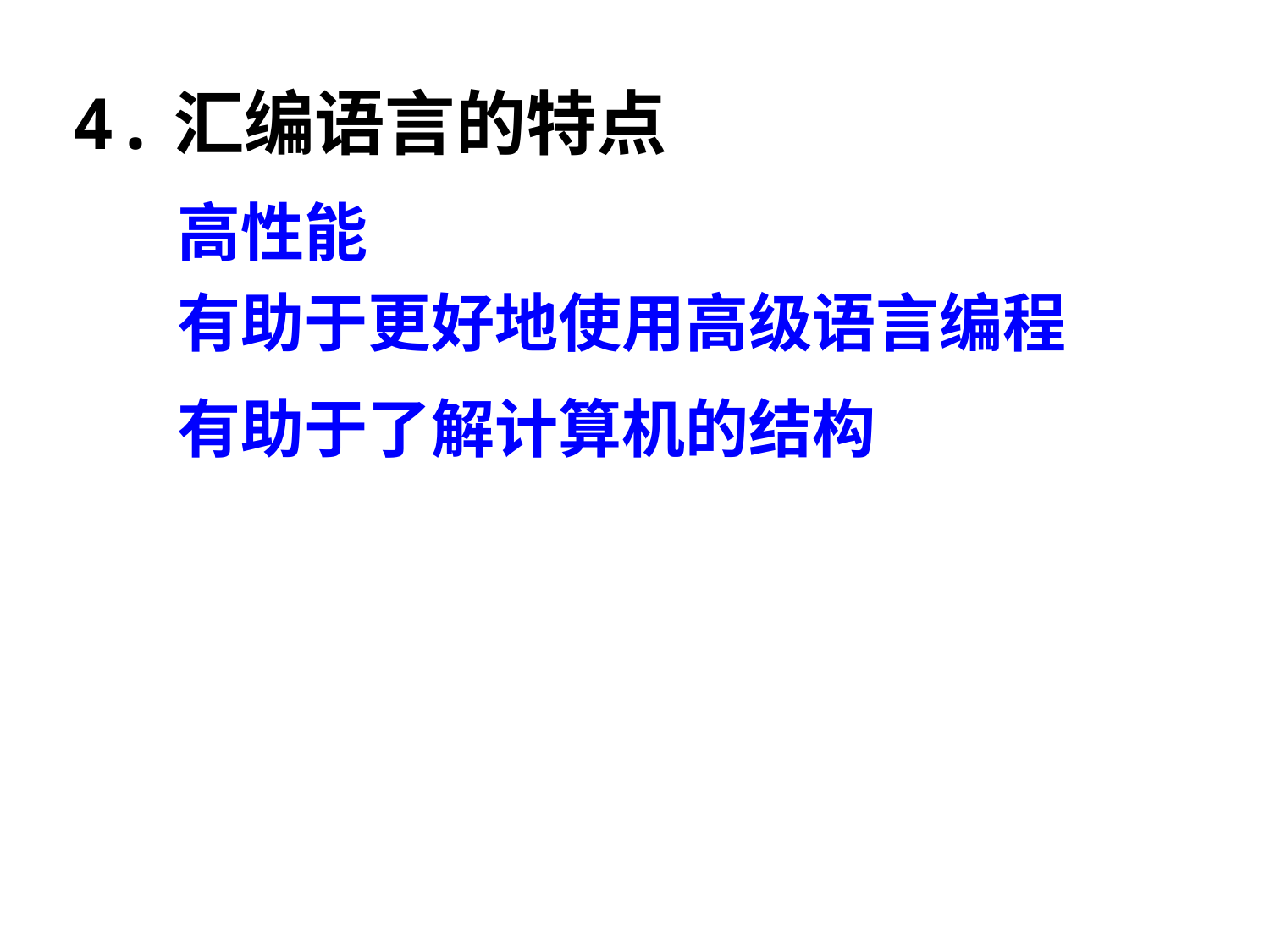

4.汇编语言的特点
高性能
有助于更好地使用高级语言编程
有助于了解计算机的结构
8